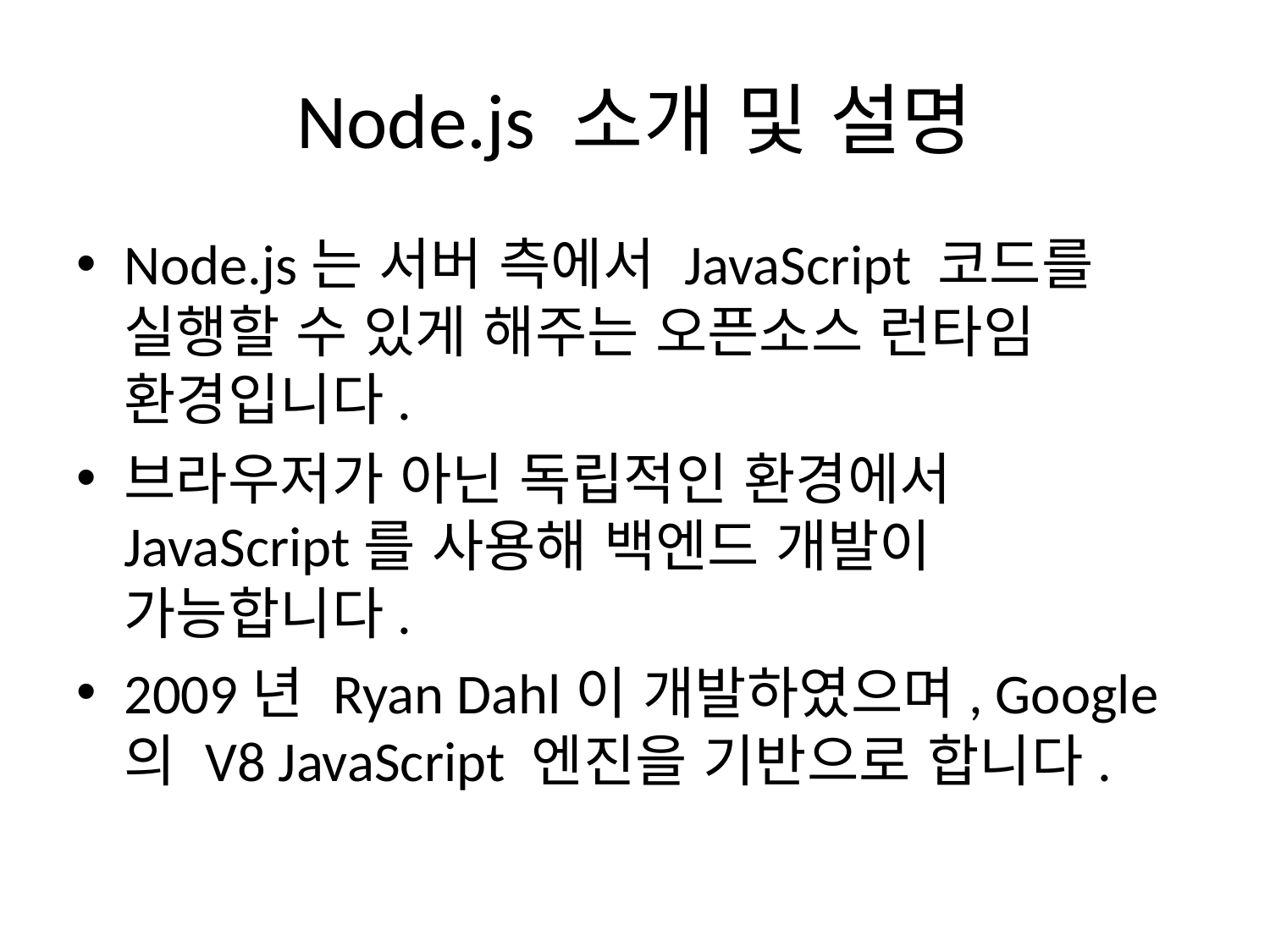

# Node.js 소개 및 설명
Node.js는 서버 측에서 JavaScript 코드를 실행할 수 있게 해주는 오픈소스 런타임 환경입니다.
브라우저가 아닌 독립적인 환경에서 JavaScript를 사용해 백엔드 개발이 가능합니다.
2009년 Ryan Dahl이 개발하였으며, Google의 V8 JavaScript 엔진을 기반으로 합니다.